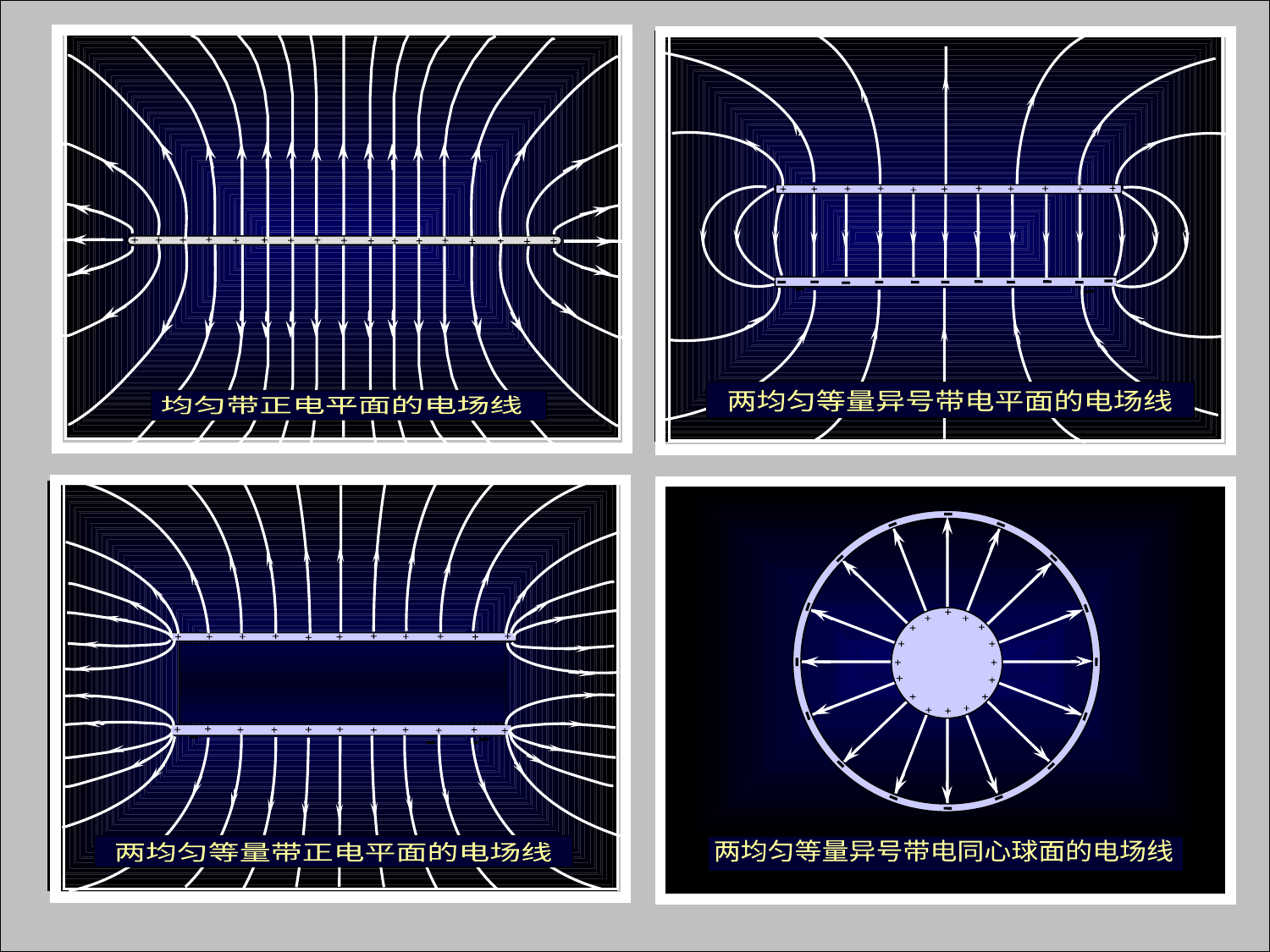

+
+
+
+
+
+
+
+
+
+
+
+
+
+
+
+
+

+
+
+
+
+
+
+
+
+
+

+

两均匀等量异号带电平面的电场线

均匀带正电平面的电场线

+

+
+
+
+
+
+

-
+
+

+
+
+
+
+

+
+

+
+
+
+
+
+
+
+
+
+
+

+
+

+
+
+
+
+
+
+
+
+

两均匀等量异号带电同心球面的电场线
两均匀等量带正电平面的电场线
图组2